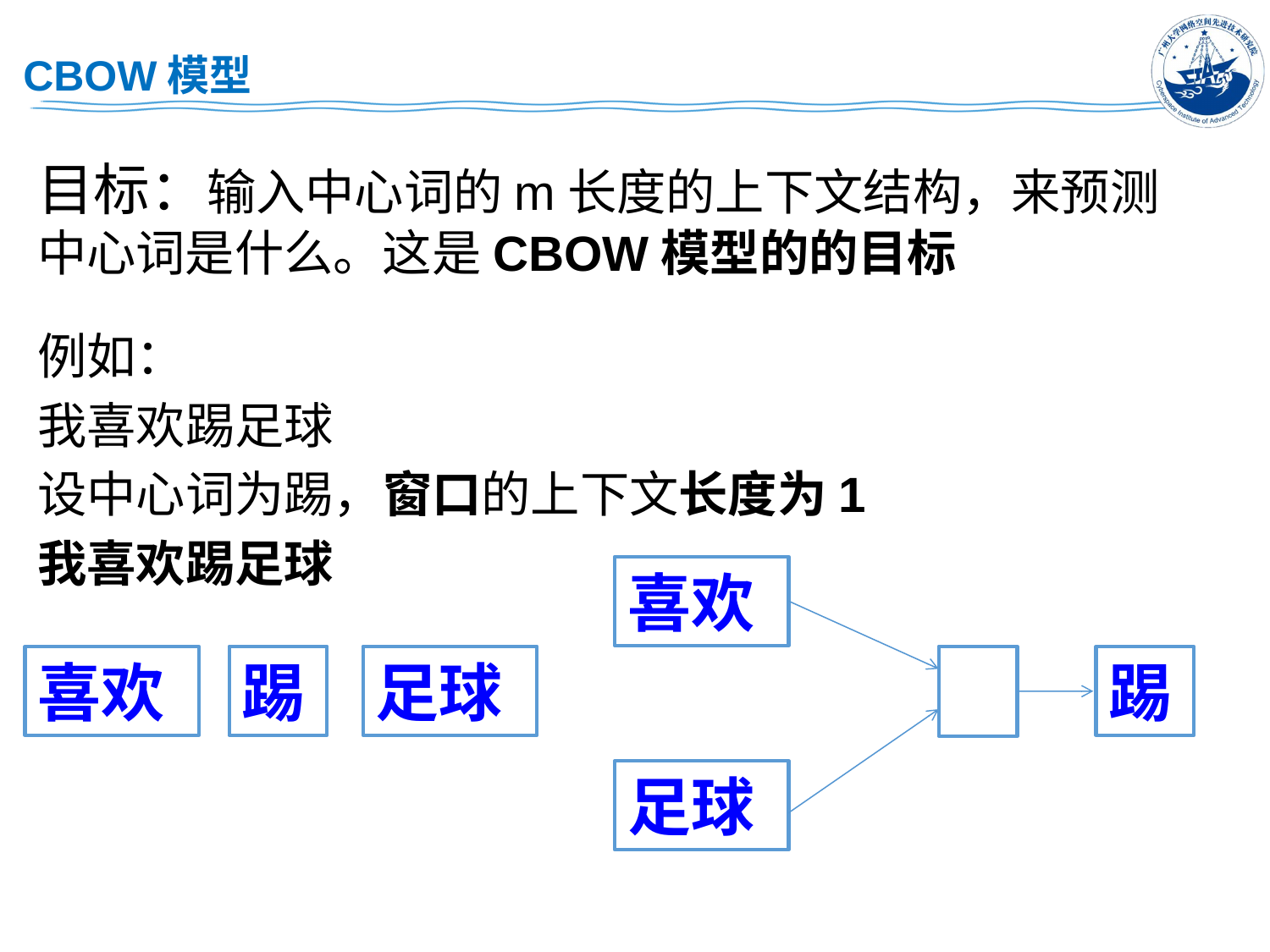

# CBOW模型
目标：输入中心词的m长度的上下文结构，来预测中心词是什么。这是CBOW模型的的目标

例如：
我喜欢踢足球
设中心词为踢，窗口的上下文长度为1
我喜欢踢足球
喜欢
踢
喜欢
足球

踢
足球